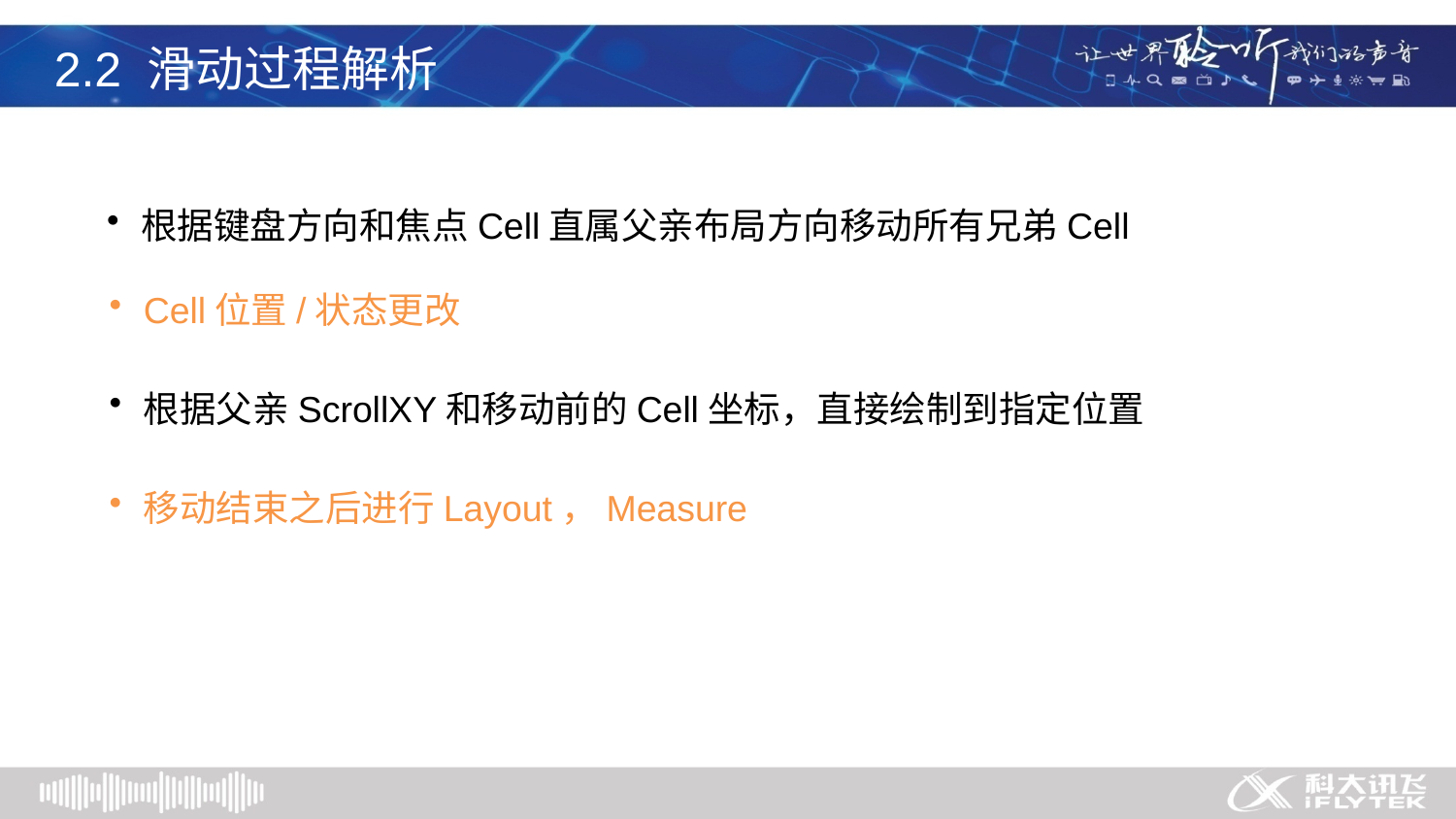

2.2 滑动过程解析
根据键盘方向和焦点Cell直属父亲布局方向移动所有兄弟Cell
Cell位置/状态更改
根据父亲ScrollXY和移动前的Cell坐标，直接绘制到指定位置
移动结束之后进行Layout，Measure